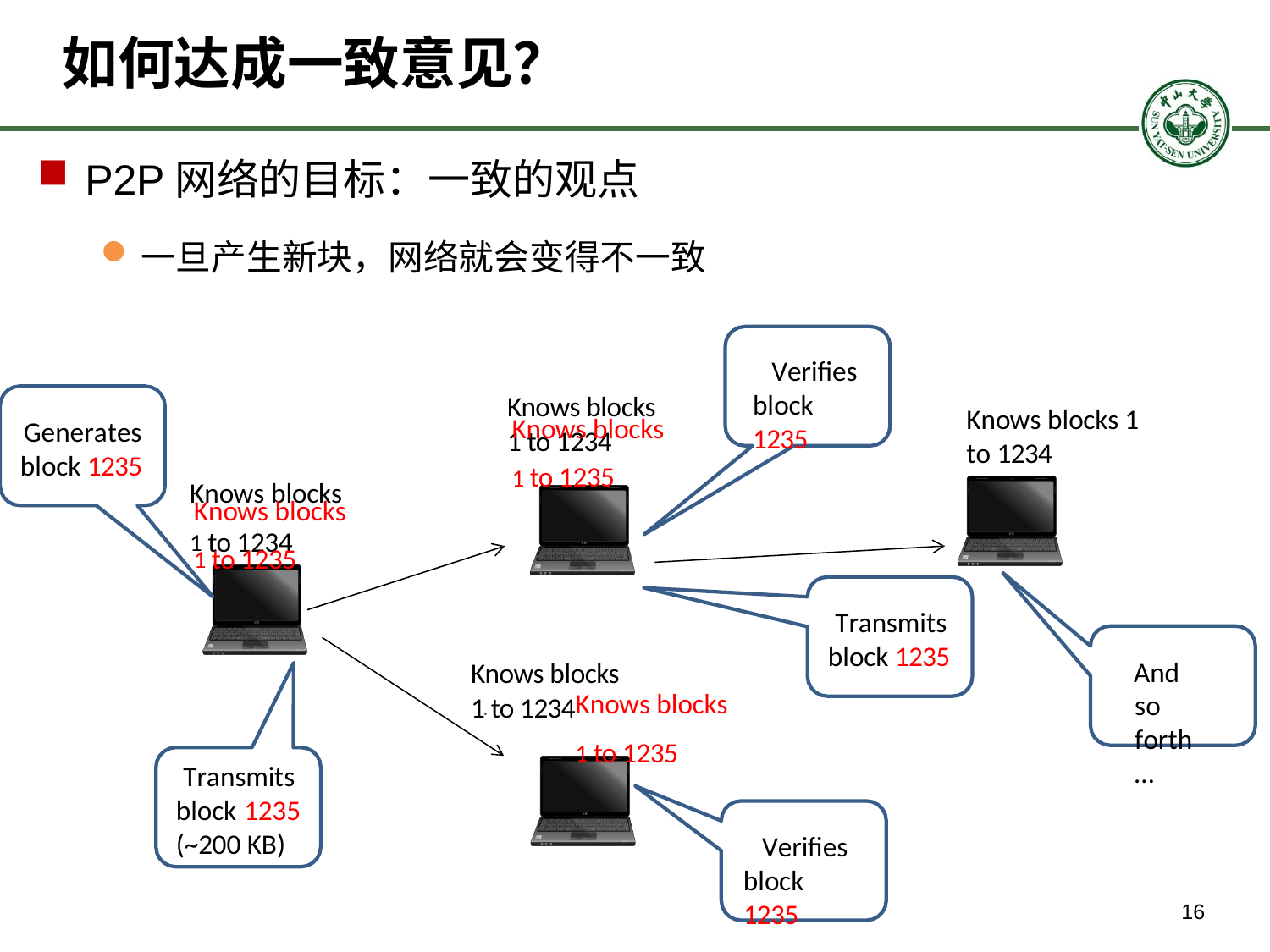

# 如何达成一致意见？
P2P网络的目标：一致的观点
一旦产生新块，网络就会变得不一致

Verifies block 1235

Generates block 1235
Knows blocks
1 to 1234
Knows blocks 1 to 1234
Knows blocks 1 to 1235
Knows blocks 1 to 1234

Knows blocks 1 to 1235

And so forth…

Transmits
block 1235
Knows blocks
1 to 1234

Transmits block 1235 (~200 KB)
Knows blocks 1 to 1235

Verifies block 1235